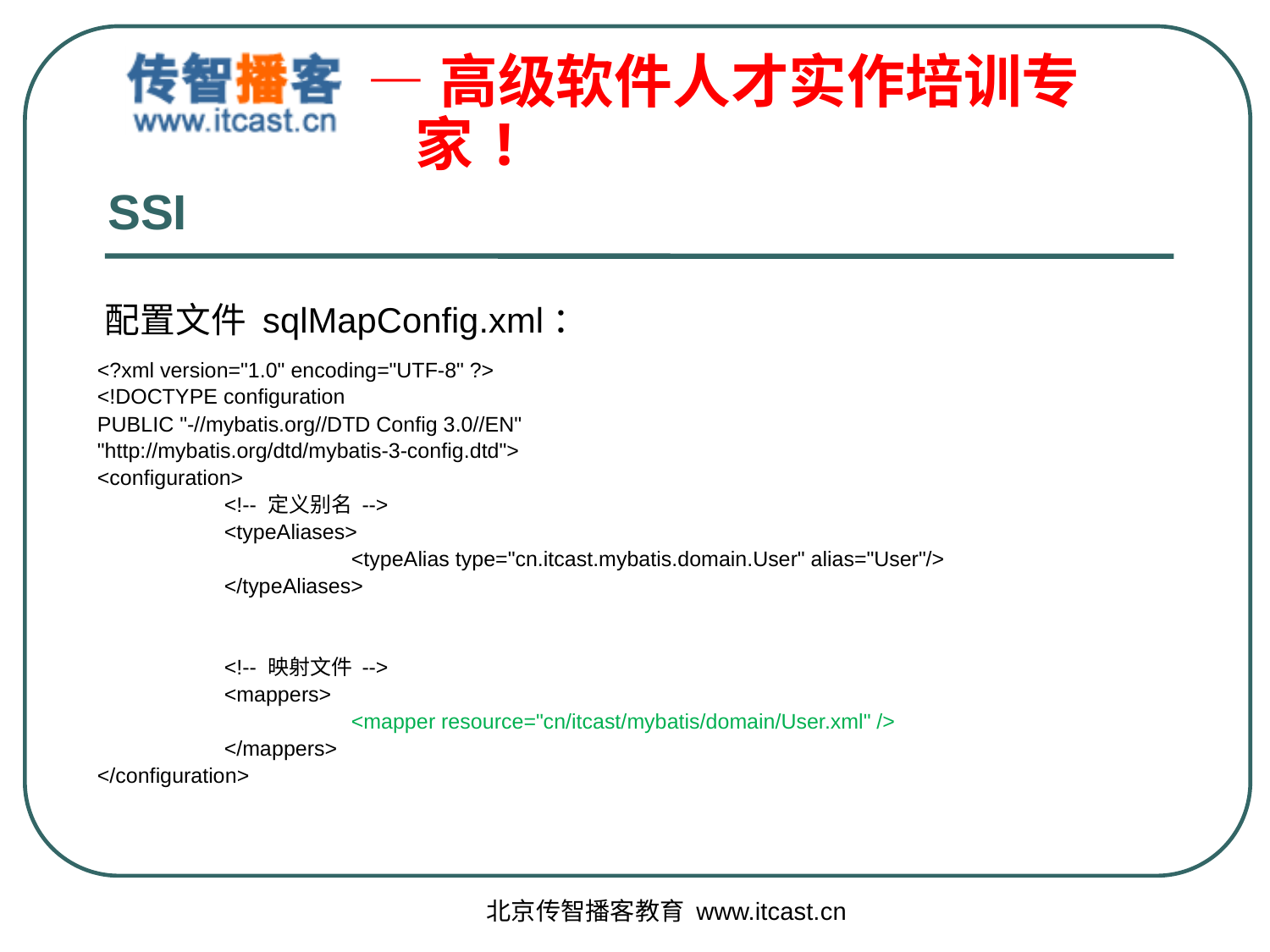

# SSI
配置文件 sqlMapConfig.xml：
<?xml version="1.0" encoding="UTF-8" ?>
<!DOCTYPE configuration
PUBLIC "-//mybatis.org//DTD Config 3.0//EN"
"http://mybatis.org/dtd/mybatis-3-config.dtd">
<configuration>
	<!-- 定义别名 -->
	<typeAliases>
		<typeAlias type="cn.itcast.mybatis.domain.User" alias="User"/>
	</typeAliases>

	<!-- 映射文件 -->
	<mappers>
		<mapper resource="cn/itcast/mybatis/domain/User.xml" />
	</mappers>
</configuration>
北京传智播客教育 www.itcast.cn